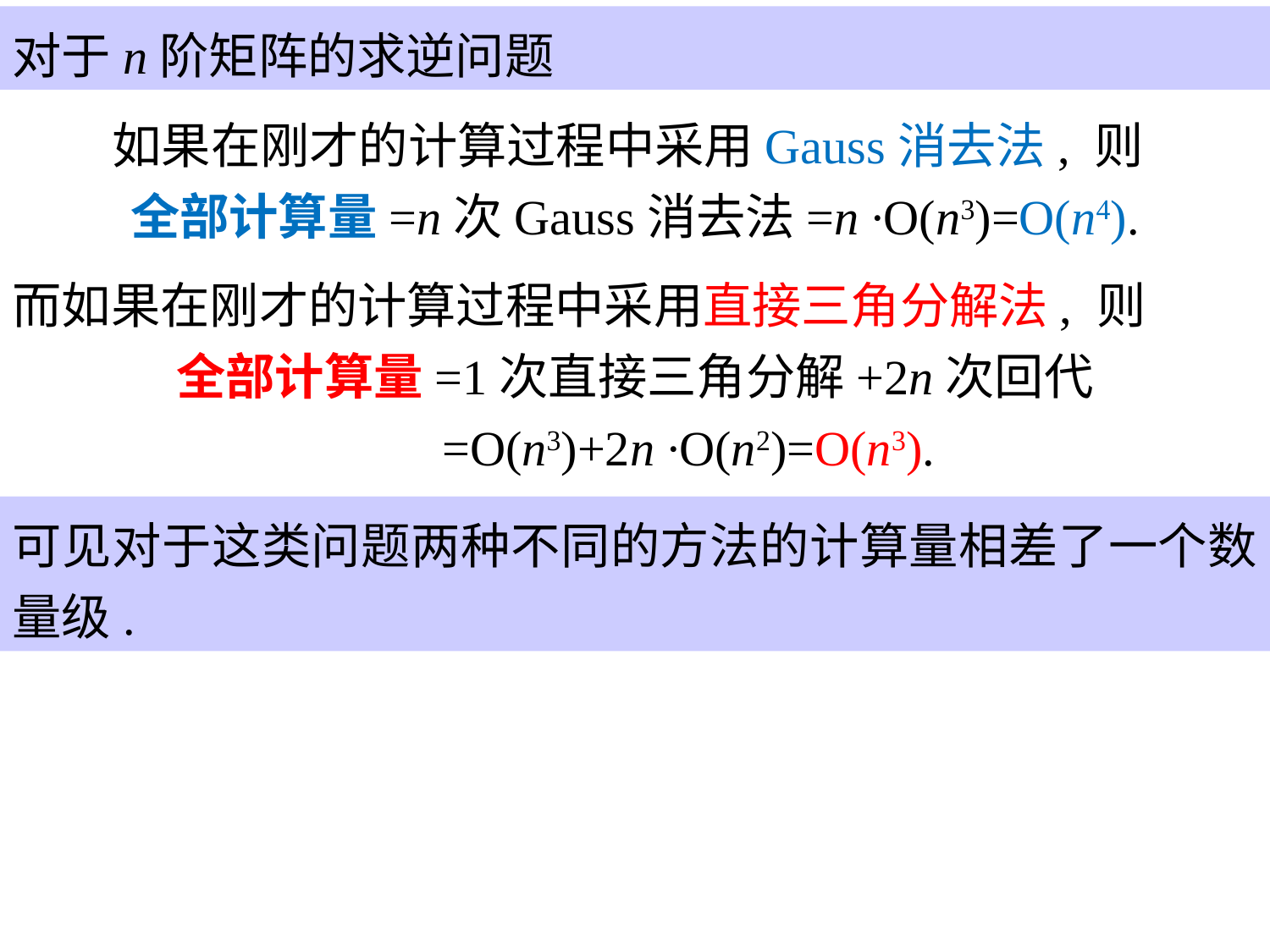

对于n阶矩阵的求逆问题
        如果在刚才的计算过程中采用Gauss消去法, 则
全部计算量=n次Gauss消去法=n ∙O(n3)=O(n4).
而如果在刚才的计算过程中采用直接三角分解法, 则
全部计算量=1次直接三角分解+2n次回代
                                   =O(n3)+2n ∙O(n2)=O(n3).
可见对于这类问题两种不同的方法的计算量相差了一个数量级.